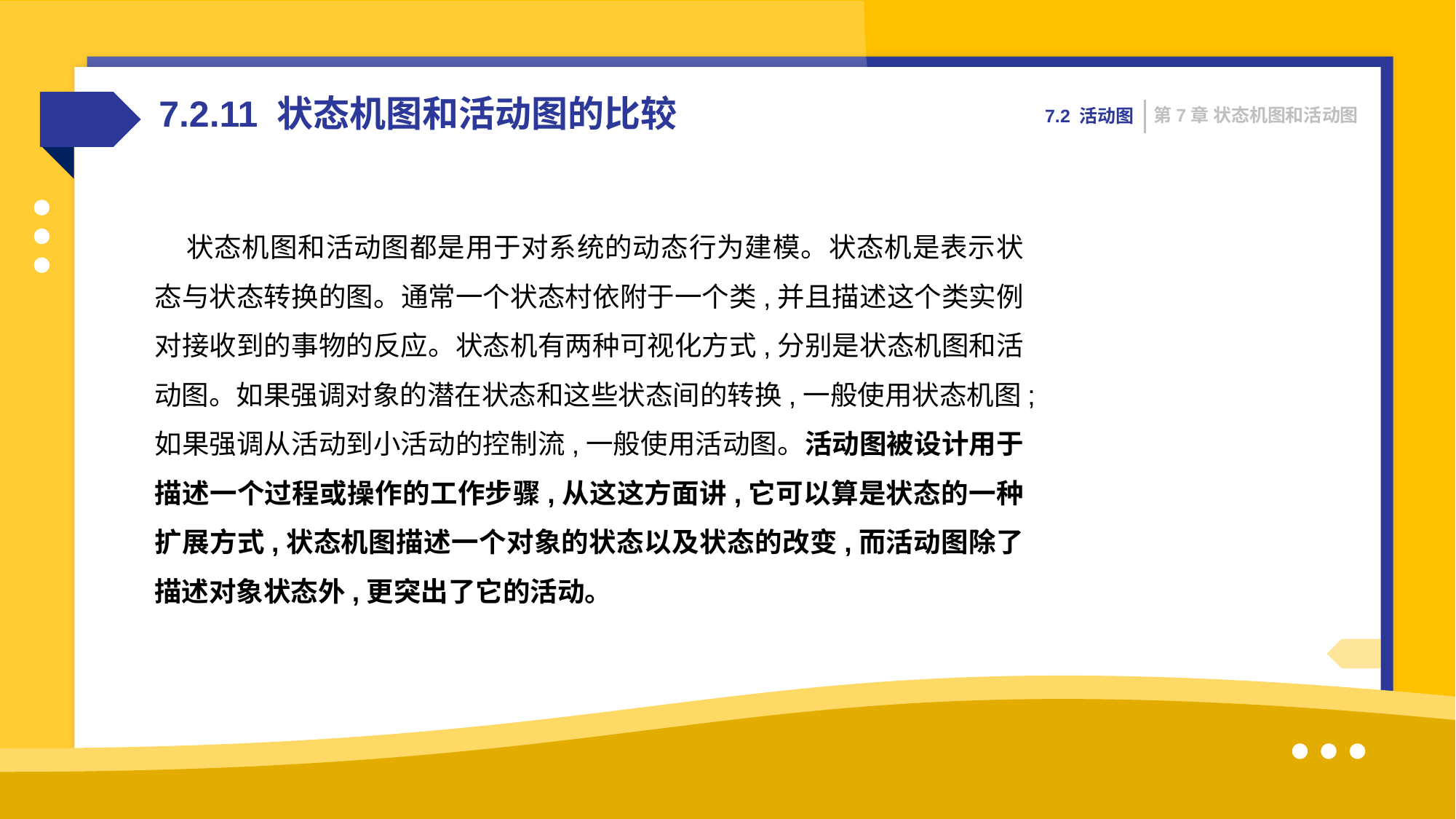

7.2.11 状态机图和活动图的比较
第7章 状态机图和活动图
7.2 活动图
状态机图和活动图都是用于对系统的动态行为建模。状态机是表示状态与状态转换的图。通常一个状态村依附于一个类,并且描述这个类实例对接收到的事物的反应。状态机有两种可视化方式,分别是状态机图和活动图。如果强调对象的潜在状态和这些状态间的转换,一般使用状态机图;如果强调从活动到小活动的控制流,一般使用活动图。活动图被设计用于描述一个过程或操作的工作步骤,从这这方面讲,它可以算是状态的一种扩展方式,状态机图描述一个对象的状态以及状态的改变,而活动图除了描述对象状态外,更突出了它的活动。